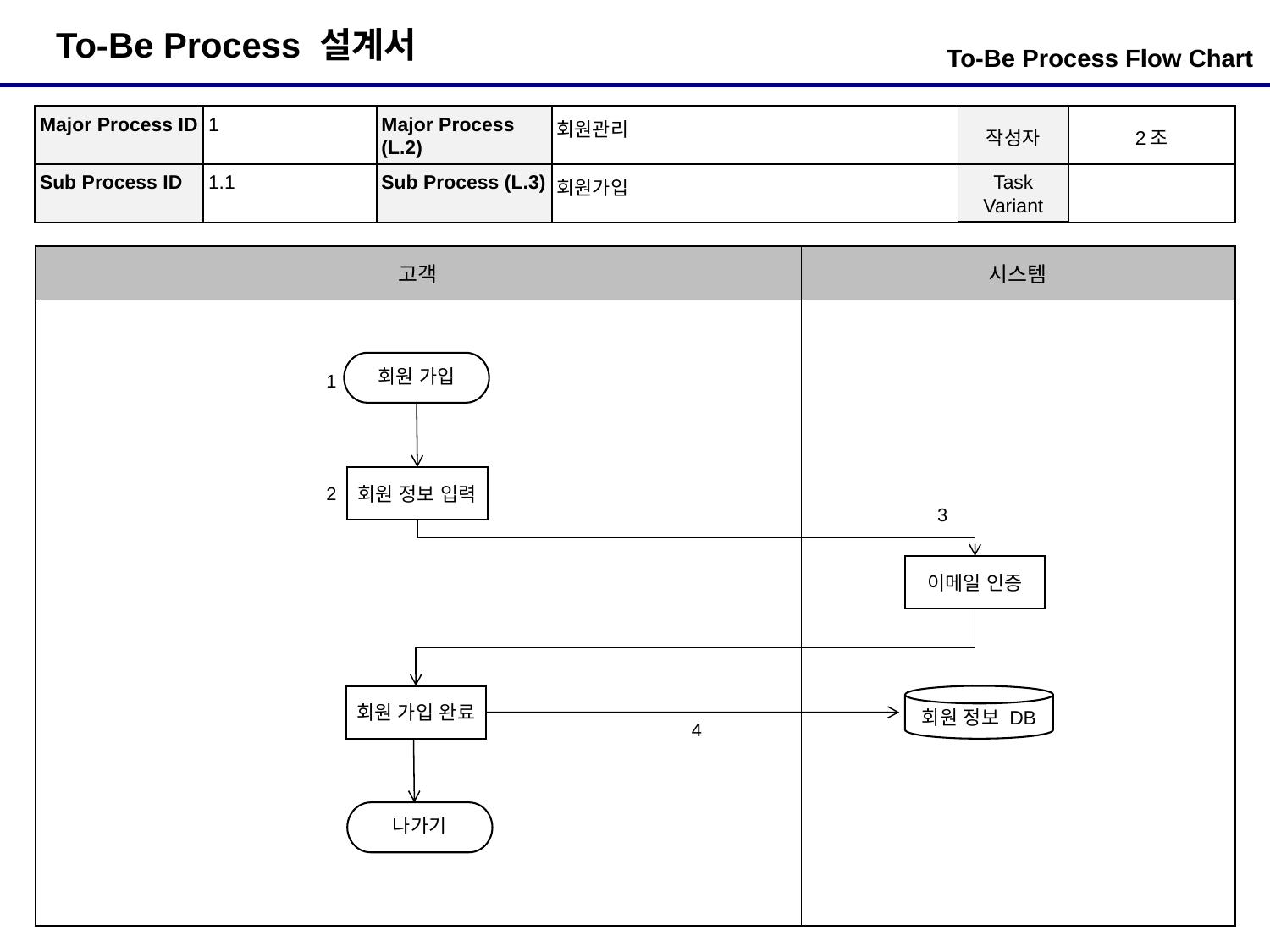

To-Be Process Flow Chart
| Major Process ID | 1 | Major Process (L.2) | 회원관리 | 작성자 | 2조 |
| --- | --- | --- | --- | --- | --- |
| Sub Process ID | 1.1 | Sub Process (L.3) | 회원가입 | Task Variant |  |
| 고객 | 시스템 |
| --- | --- |
|  |  |
회원 가입
1
회원 정보 입력
2
3
이메일 인증
회원 정보 DB
회원 가입 완료
4
나가기